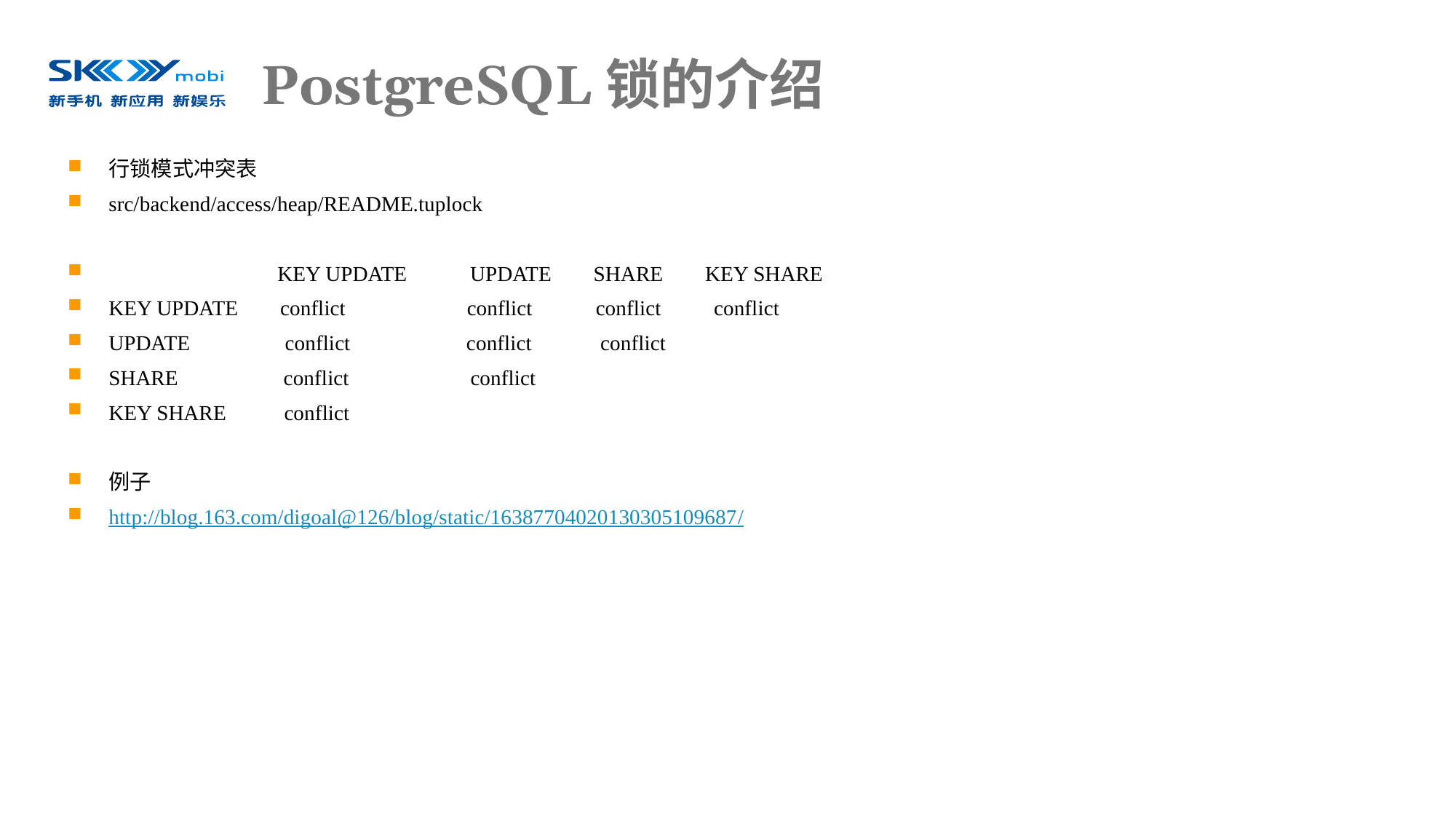

# PostgreSQL锁的介绍
行锁模式冲突表
src/backend/access/heap/README.tuplock

                                KEY UPDATE            UPDATE        SHARE        KEY SHARE
KEY UPDATE        conflict                       conflict            conflict          conflict
UPDATE                  conflict                      conflict             conflict
SHARE                    conflict                       conflict
KEY SHARE           conflict

例子
http://blog.163.com/digoal@126/blog/static/16387704020130305109687/